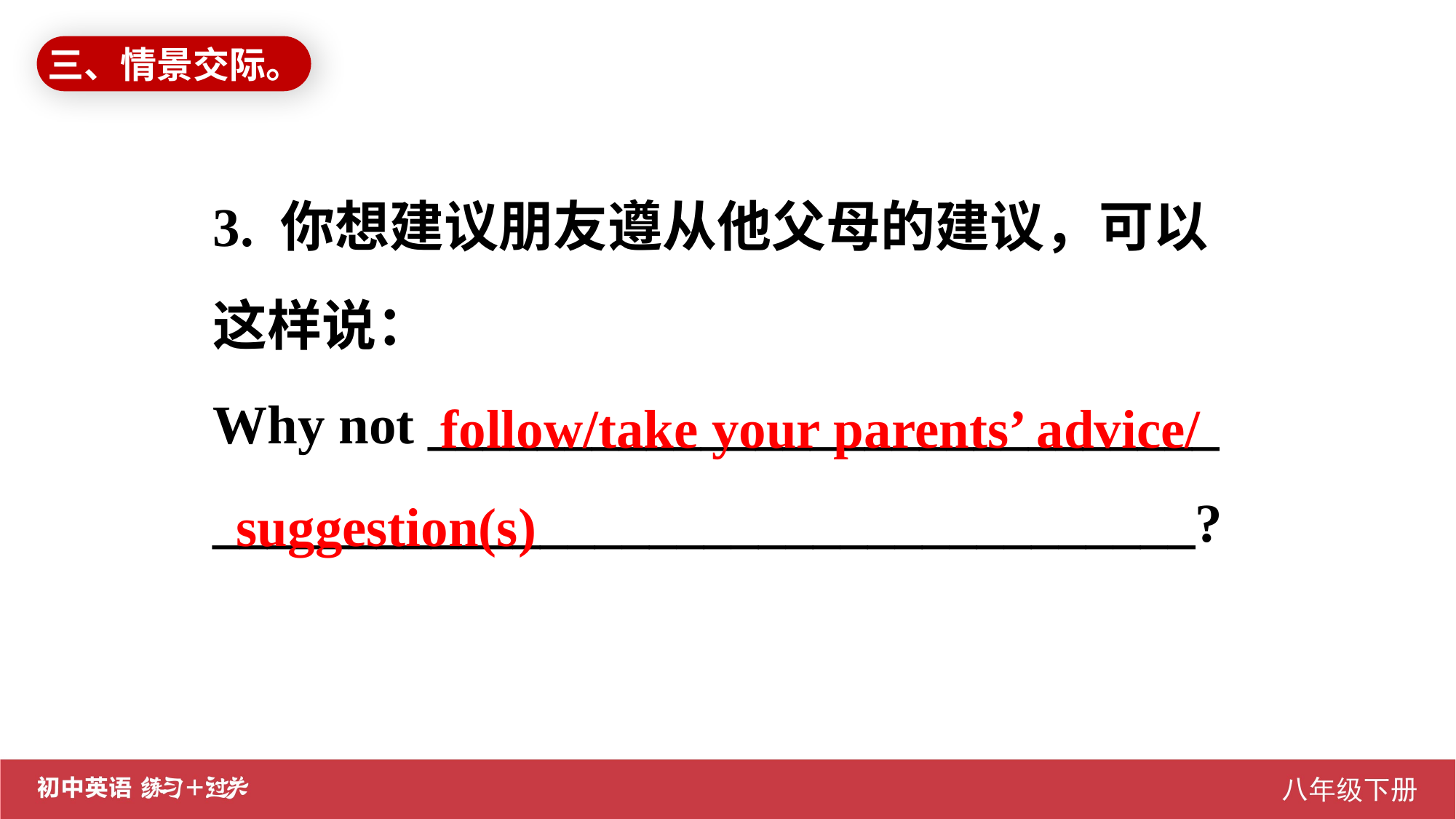

三、情景交际。
3. 你想建议朋友遵从他父母的建议，可以这样说：
Why not _____________________________
____________________________________?
               follow/take your parents’ advice/ suggestion(s)